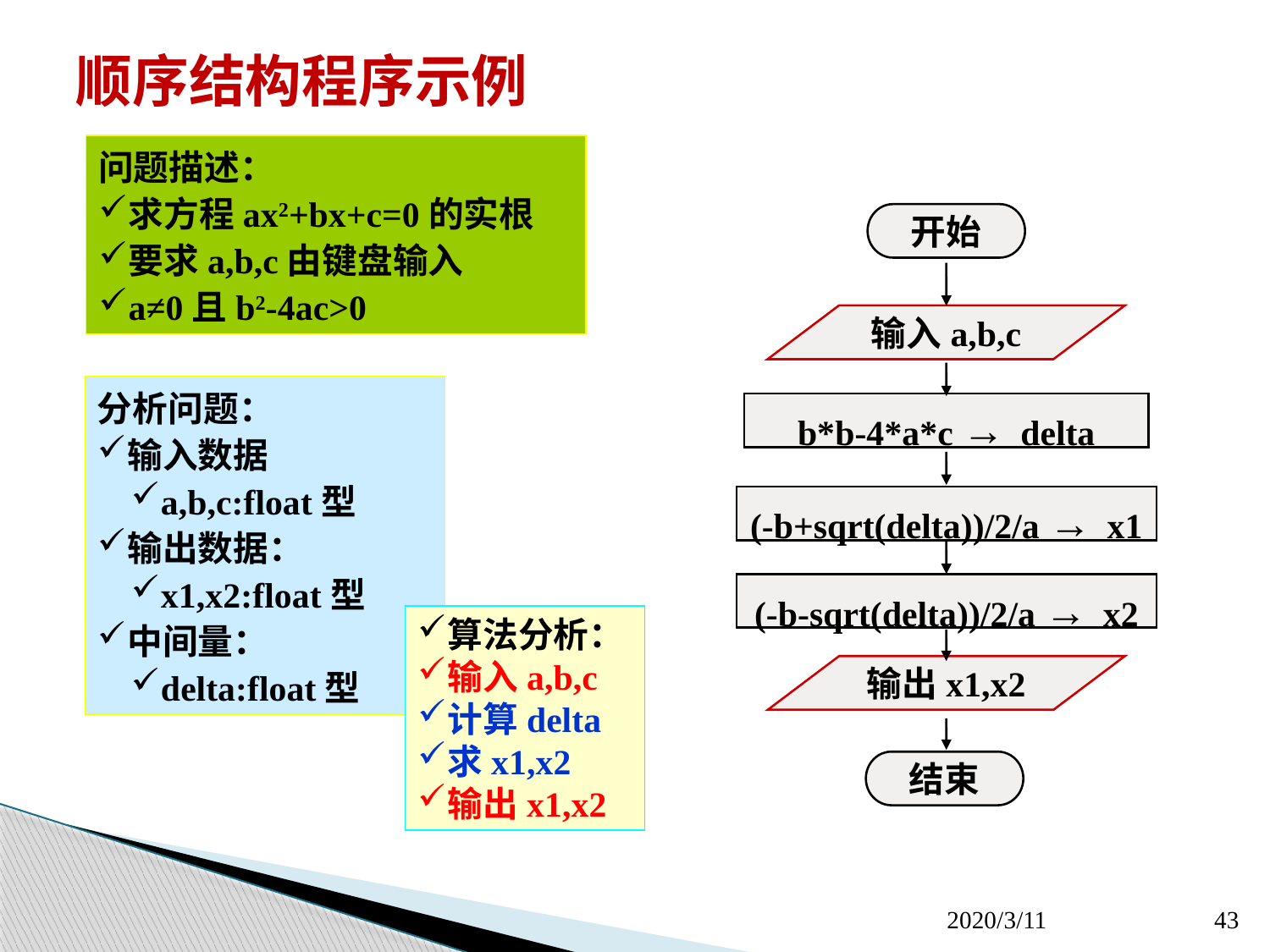

# 顺序结构程序示例
问题描述：
求方程ax2+bx+c=0的实根
要求a,b,c由键盘输入
a≠0且b2-4ac>0
开始

输入a,b,c

分析问题：
输入数据
a,b,c:float型
输出数据：
x1,x2:float型
中间量：
delta:float型
b*b-4*a*c → delta

(-b+sqrt(delta))/2/a → x1

(-b-sqrt(delta))/2/a → x2
算法分析：
输入a,b,c
计算delta
求x1,x2
输出x1,x2

输出x1,x2

结束
2020/3/11
43